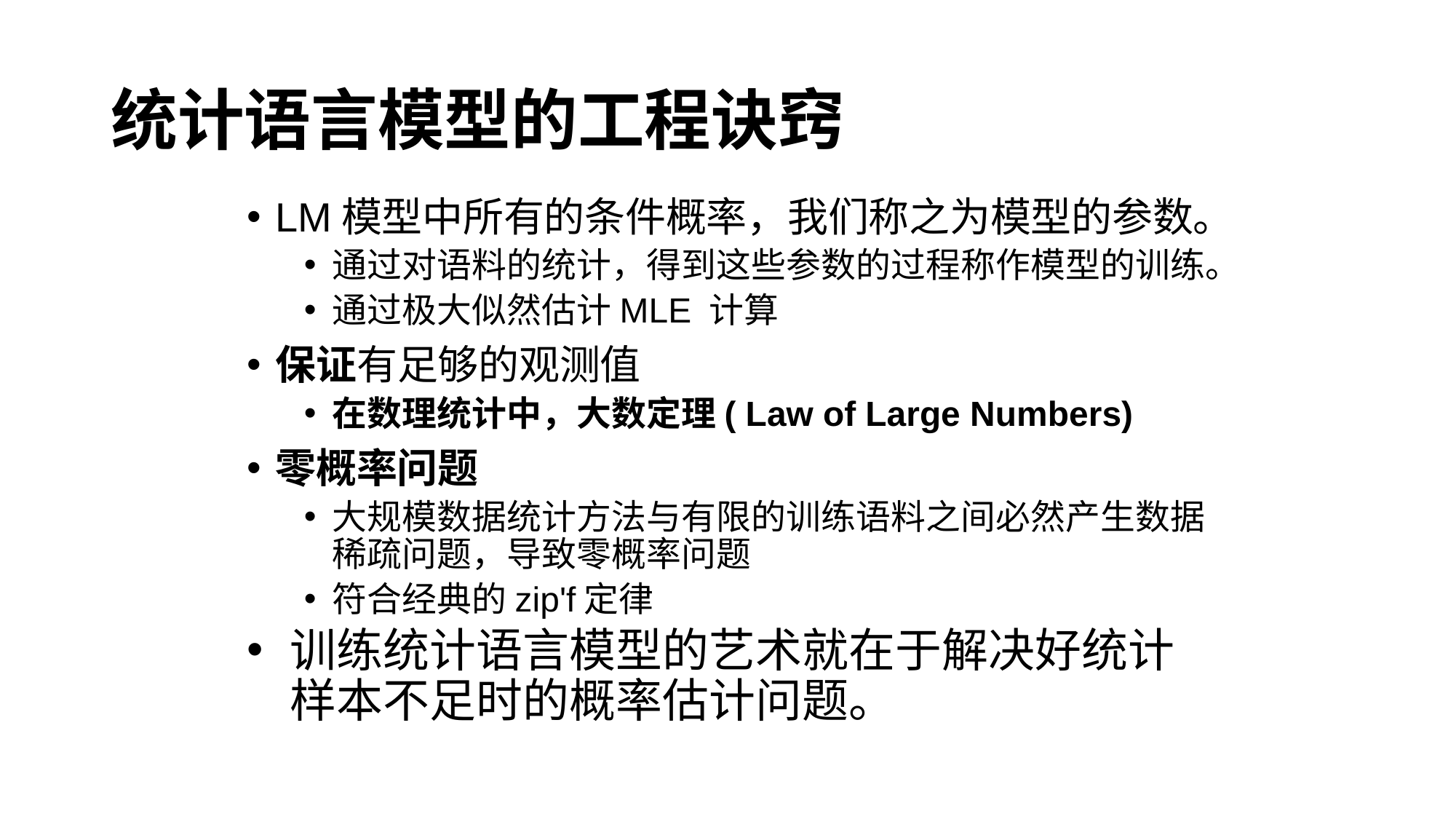

# 统计语言模型的工程诀窍
LM模型中所有的条件概率，我们称之为模型的参数。
通过对语料的统计，得到这些参数的过程称作模型的训练。
通过极大似然估计MLE 计算
保证有足够的观测值
在数理统计中，大数定理( Law of Large Numbers)
零概率问题
大规模数据统计方法与有限的训练语料之间必然产生数据稀疏问题，导致零概率问题
符合经典的zip'f定律
训练统计语言模型的艺术就在于解决好统计样本不足时的概率估计问题。